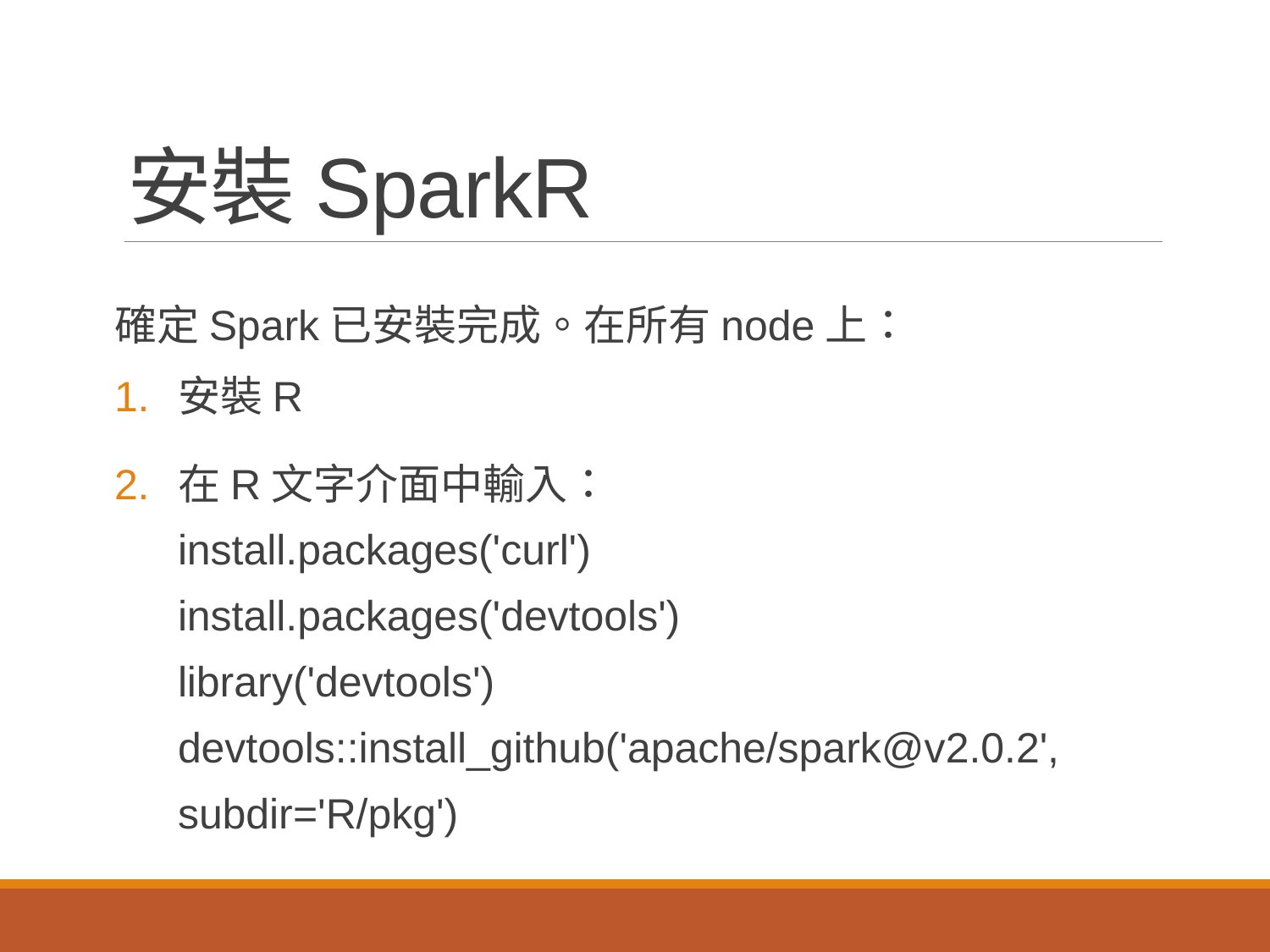

# 安裝SparkR
確定Spark已安裝完成。在所有node上：
安裝R
在R文字介面中輸入：
install.packages('curl')
install.packages('devtools')
library('devtools')
devtools::install_github('apache/spark@v2.0.2', subdir='R/pkg')